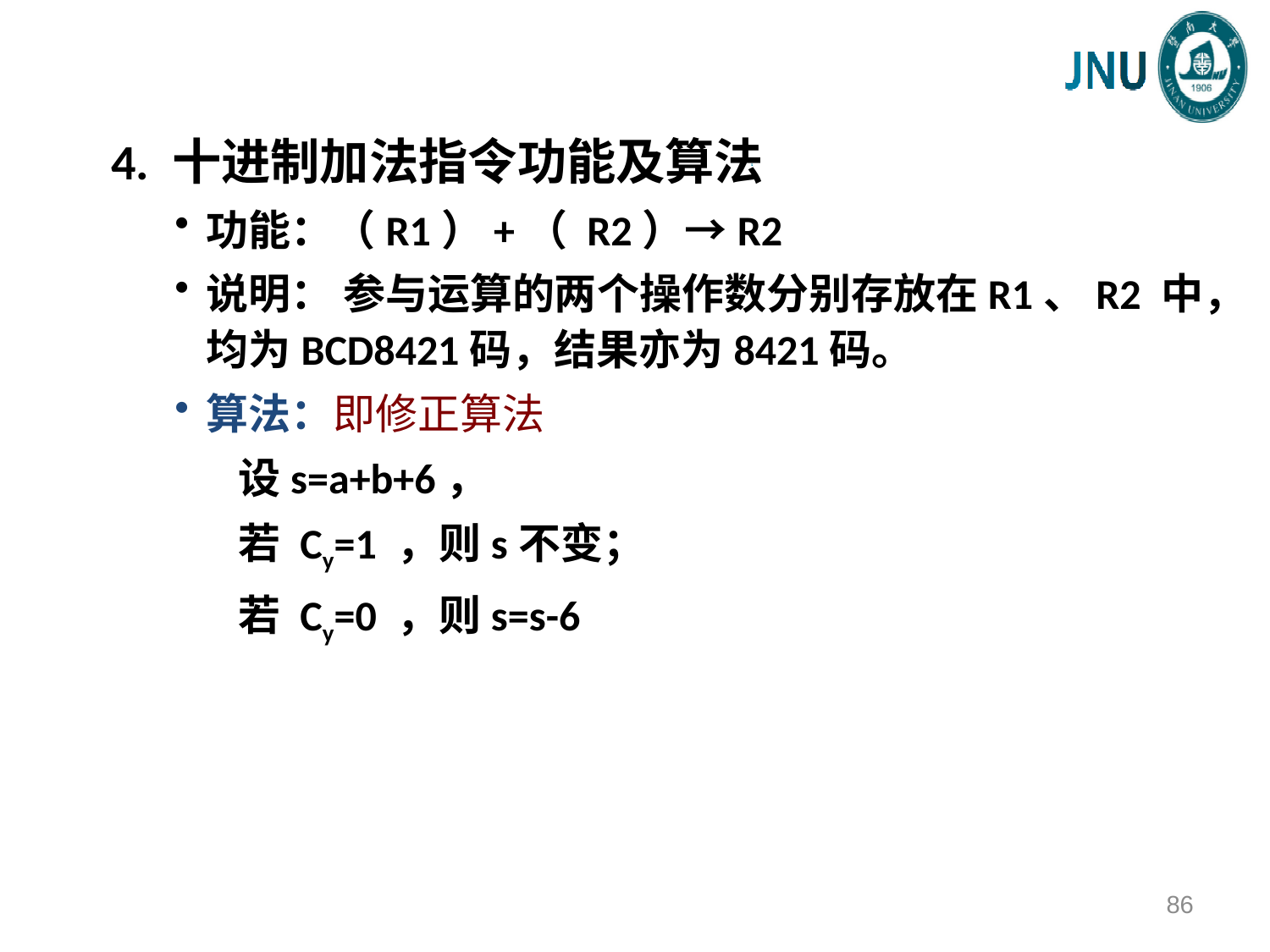

4. 十进制加法指令功能及算法
功能：（R1）+（ R2）→R2
说明： 参与运算的两个操作数分别存放在R1、R2 中，均为BCD8421码，结果亦为8421码。
算法：即修正算法
设s=a+b+6，
若 Cy=1 ，则s不变；
若 Cy=0 ，则s=s-6

86